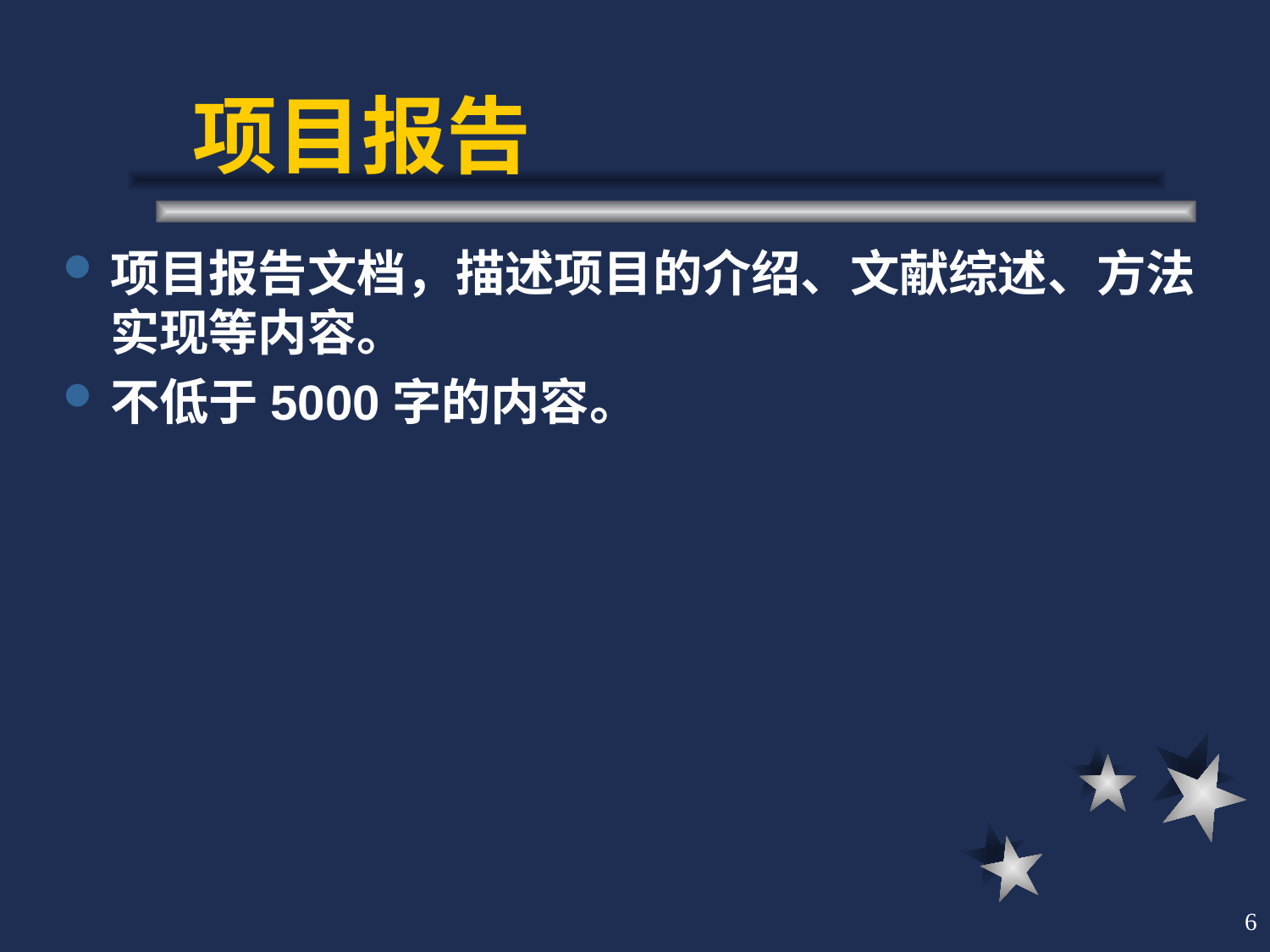

# 项目报告
项目报告文档，描述项目的介绍、文献综述、方法实现等内容。
不低于5000字的内容。

6